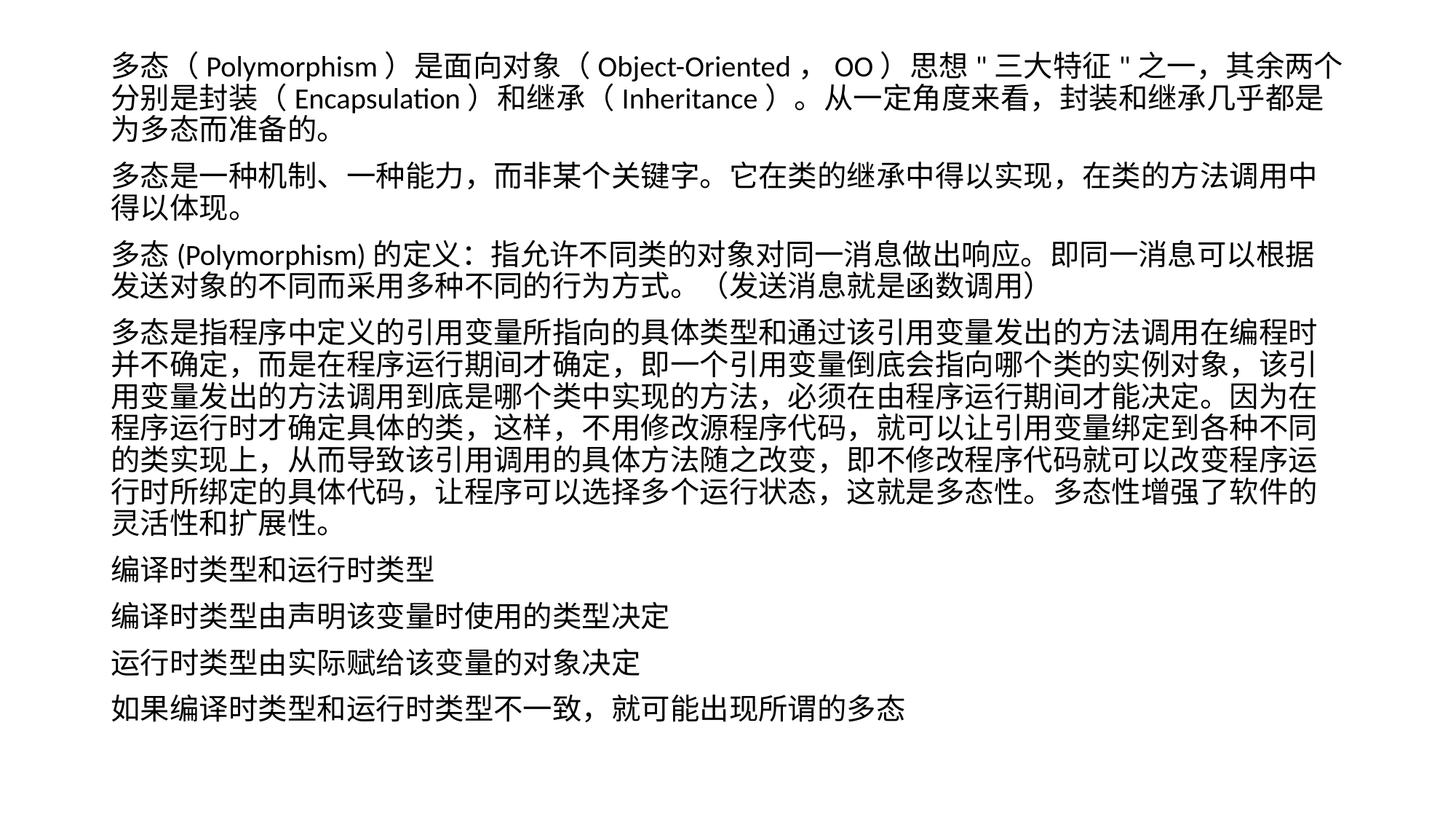

多态（Polymorphism）是面向对象（Object-Oriented，OO）思想"三大特征"之一，其余两个分别是封装（Encapsulation）和继承（Inheritance）。从一定角度来看，封装和继承几乎都是为多态而准备的。
多态是一种机制、一种能力，而非某个关键字。它在类的继承中得以实现，在类的方法调用中得以体现。
多态(Polymorphism)的定义：指允许不同类的对象对同一消息做出响应。即同一消息可以根据发送对象的不同而采用多种不同的行为方式。（发送消息就是函数调用）
多态是指程序中定义的引用变量所指向的具体类型和通过该引用变量发出的方法调用在编程时并不确定，而是在程序运行期间才确定，即一个引用变量倒底会指向哪个类的实例对象，该引用变量发出的方法调用到底是哪个类中实现的方法，必须在由程序运行期间才能决定。因为在程序运行时才确定具体的类，这样，不用修改源程序代码，就可以让引用变量绑定到各种不同的类实现上，从而导致该引用调用的具体方法随之改变，即不修改程序代码就可以改变程序运行时所绑定的具体代码，让程序可以选择多个运行状态，这就是多态性。多态性增强了软件的灵活性和扩展性。
编译时类型和运行时类型
编译时类型由声明该变量时使用的类型决定
运行时类型由实际赋给该变量的对象决定
如果编译时类型和运行时类型不一致，就可能出现所谓的多态